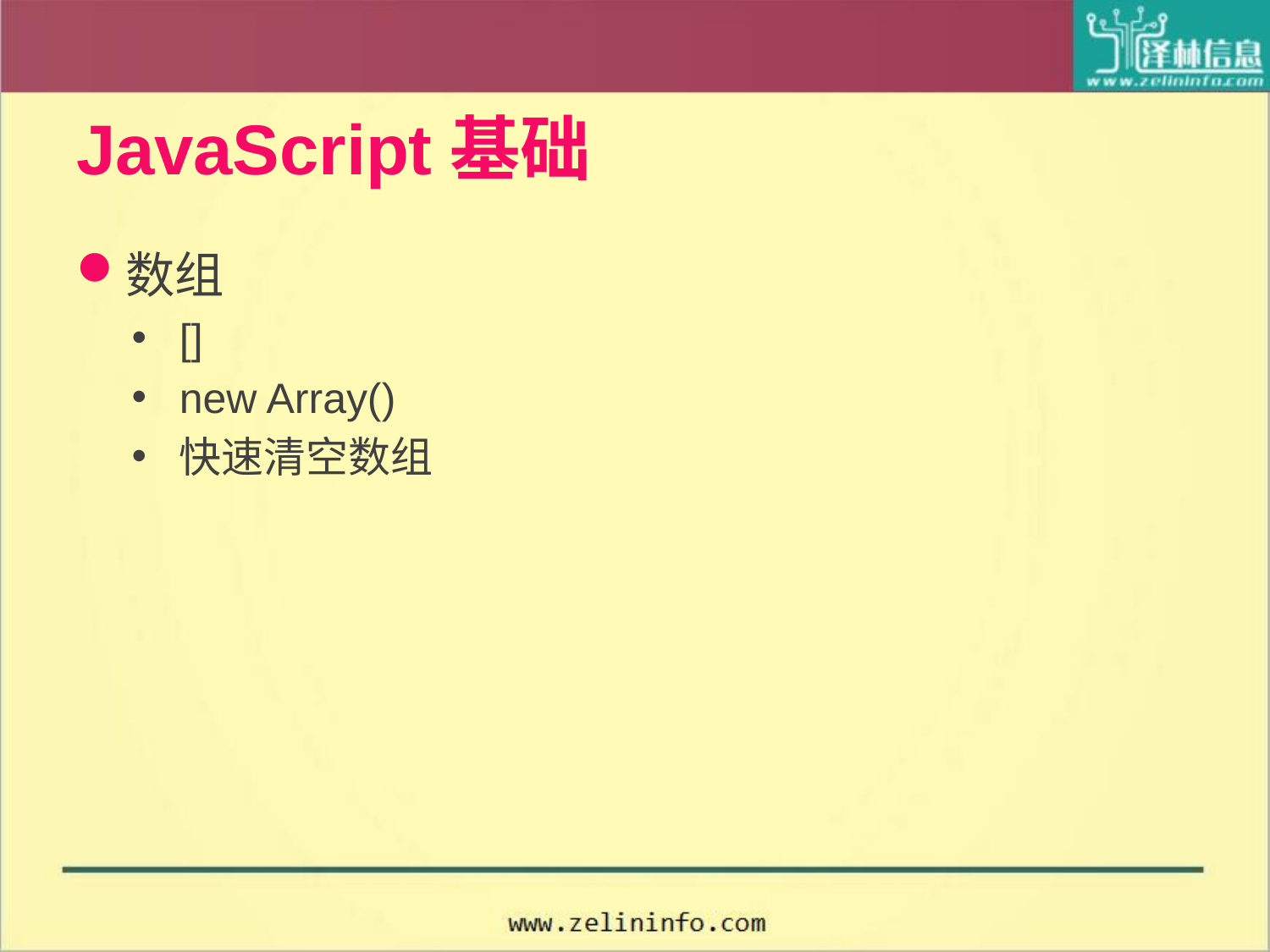

# JavaScript基础
数组
[]
new Array()
快速清空数组